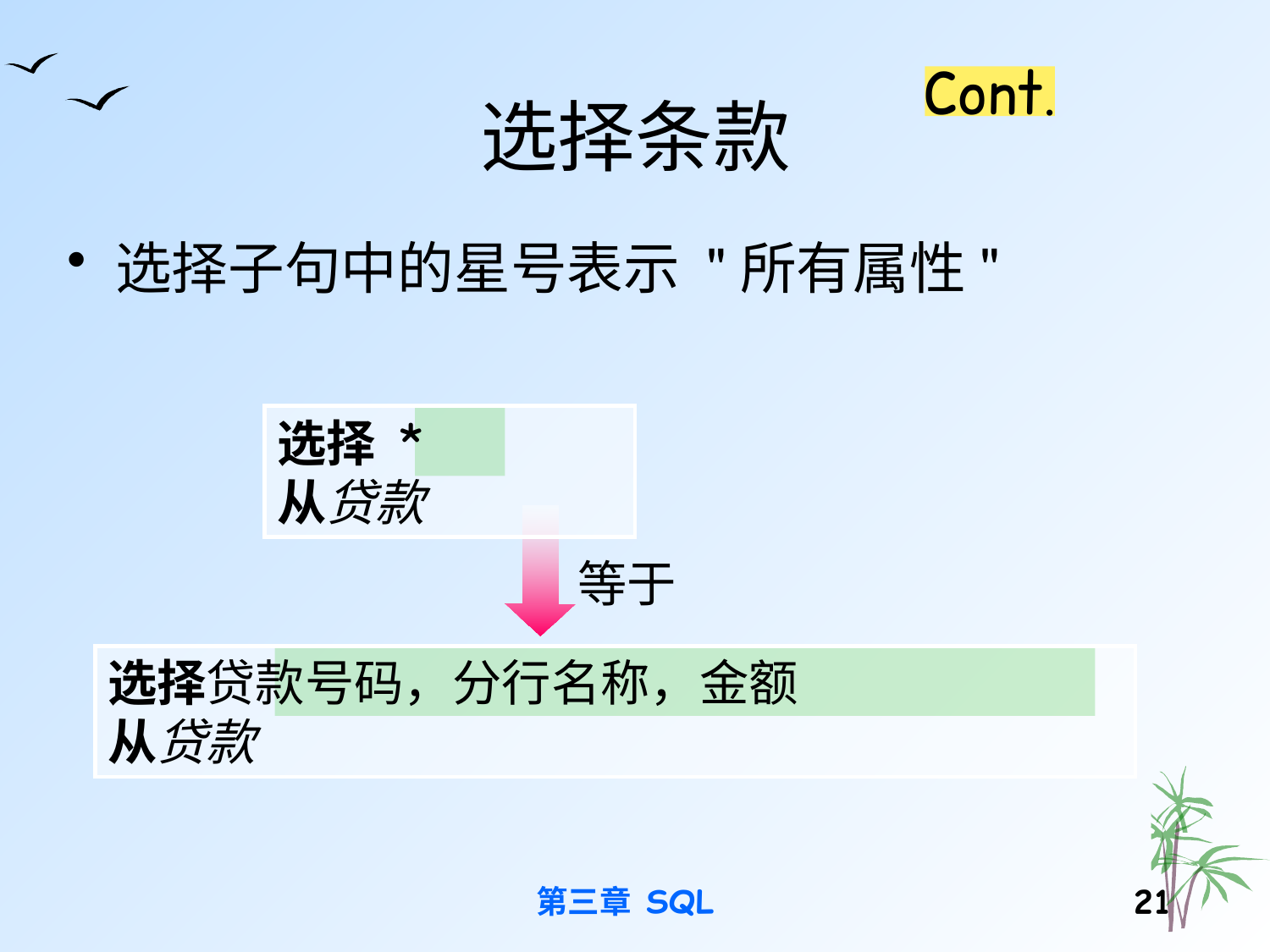

# 选择条款
Cont.
选择子句中的星号表示 "所有属性"

选择 *
从贷款

等于
选择贷款号码，分行名称，金额
从贷款

第三章 SQL
21